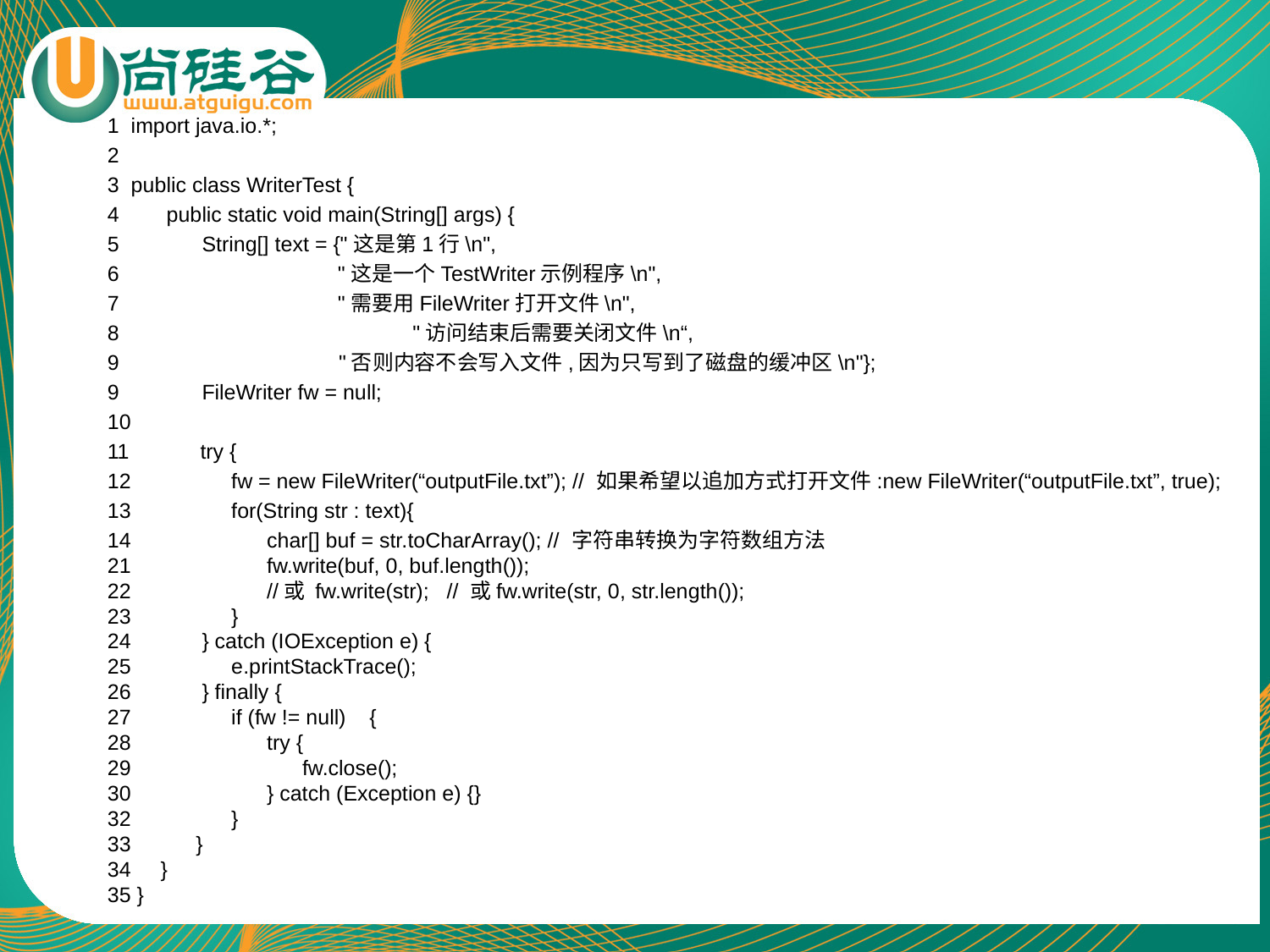

1  import java.io.*;
2
3  public class WriterTest {
4        public static void main(String[] args) {
5              String[] text = {"这是第1行\n",
6                                     "这是一个TestWriter示例程序\n",
7                                     "需要用FileWriter打开文件\n",
 	                  "访问结束后需要关闭文件\n“,
                           "否则内容不会写入文件,因为只写到了磁盘的缓冲区\n"};
9              FileWriter fw = null;
10
11            try {
12                 fw = new FileWriter(“outputFile.txt”); // 如果希望以追加方式打开文件:new FileWriter(“outputFile.txt”, true);
13                 for(String str : text){
14                       char[] buf = str.toCharArray(); // 字符串转换为字符数组方法
21                       fw.write(buf, 0, buf.length());
22                       //或 fw.write(str);   // 或fw.write(str, 0, str.length());
23                 }
24            } catch (IOException e) {
25                 e.printStackTrace();
26            } finally {
27                 if (fw != null)    {
28                       try {
29                             fw.close();
30                       } catch (Exception e) {}
32                 }
33           }
34     }
35 }